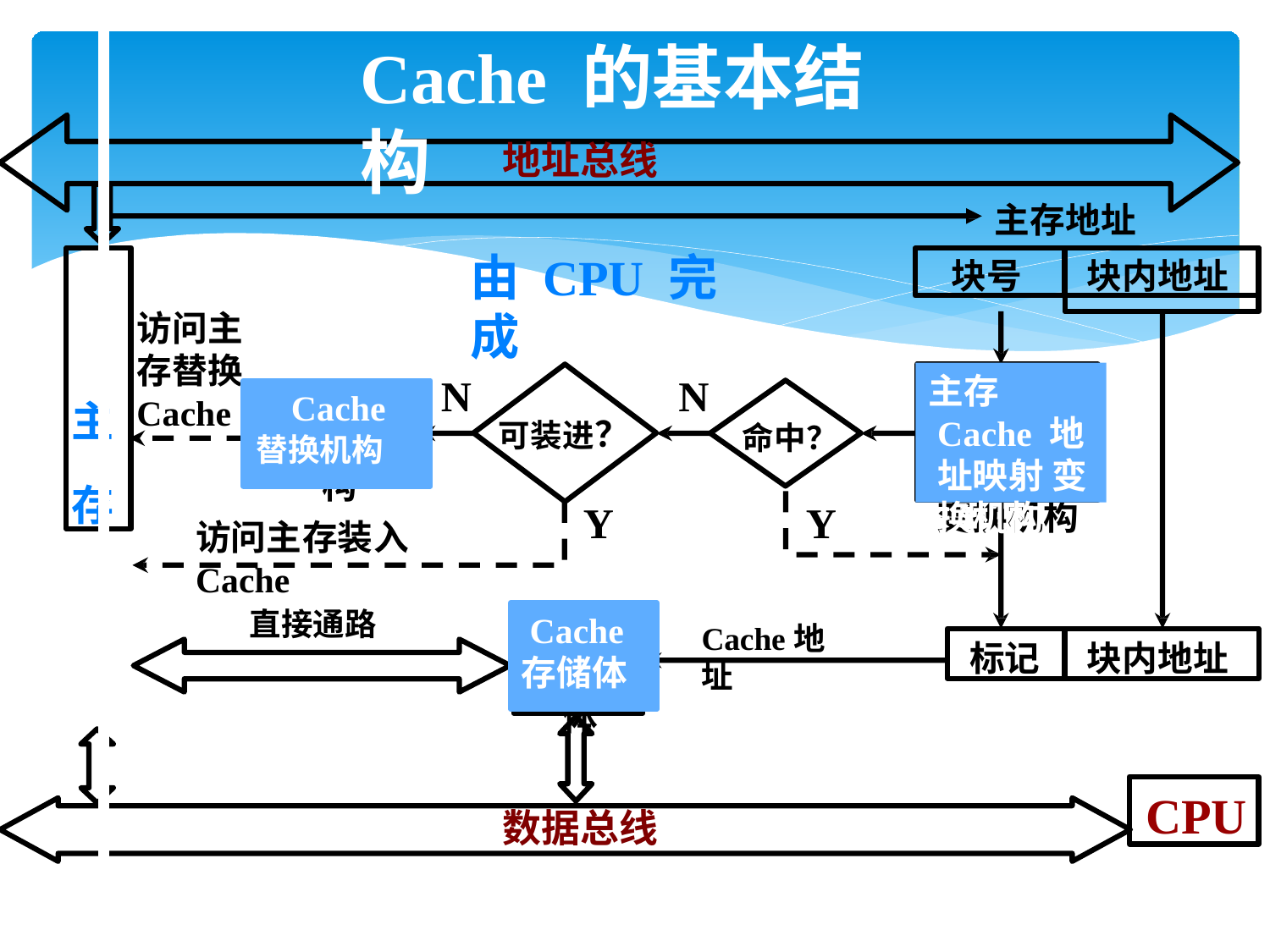

# Cache 的基本结构

地址总线

主存地址

由 CPU 完成

主 存
块号
块内地址

访问主

存替换

主存Cache 地址映射 变换机构
N	N
主存Cache
地址映射 变换机构

Cache
替换机构
Cache
Cache
替换机构
可装进？
命中？

Y
Y

访问主存装入Cache
Cache
存储体
直接通路

Cache地址
Cache
存储体
标记
块内地址

CPU

数据总线